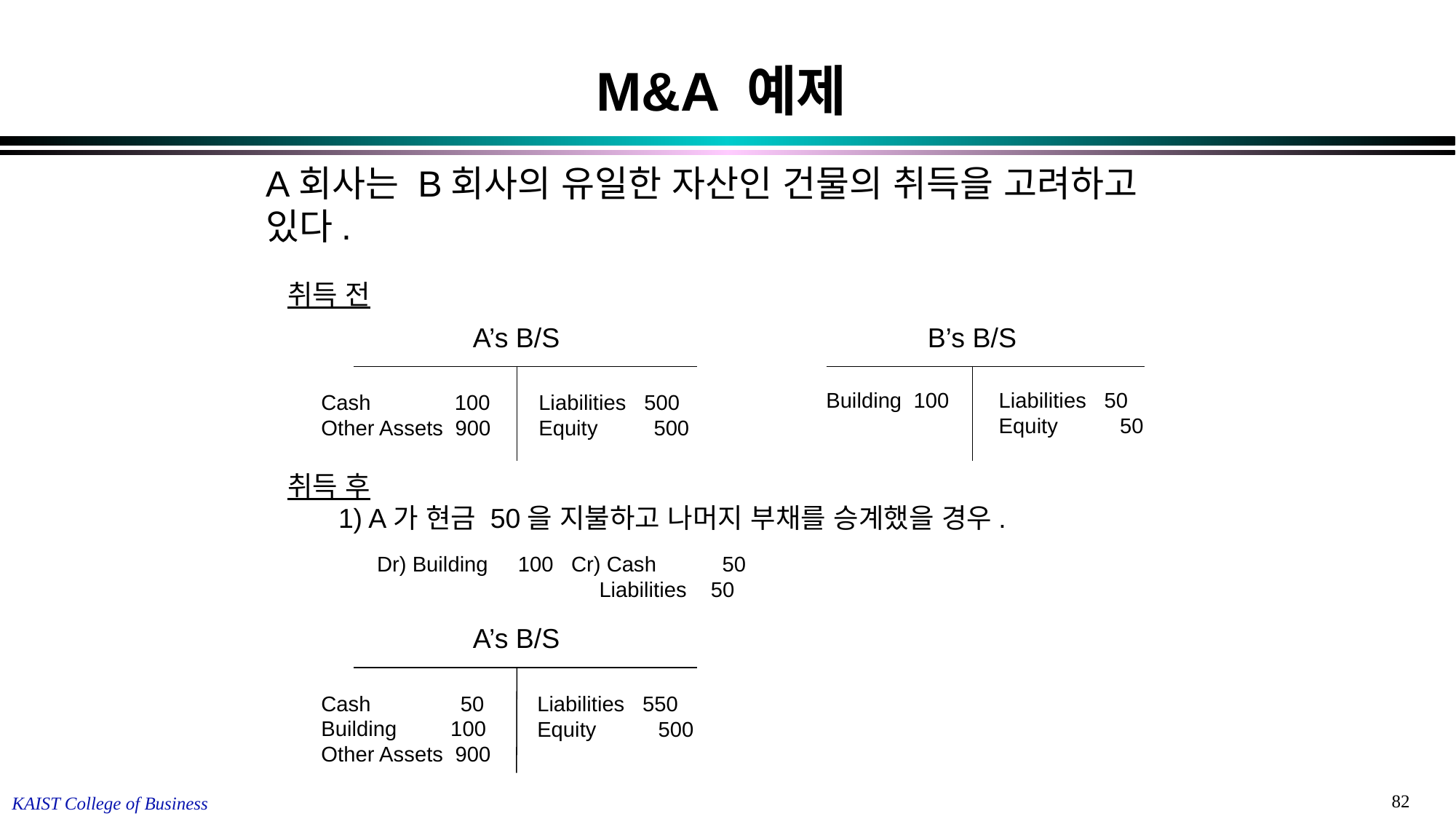

# M&A 예제
A회사는 B회사의 유일한 자산인 건물의 취득을 고려하고 있다.
취득 전
A’s B/S
B’s B/S
Building  100
Liabilities   50
Equity	  50
Cash              100
Other Assets  900
Liabilities   500
Equity	 500
취득 후
1) A가 현금 50을 지불하고 나머지 부채를 승계했을 경우.
Dr) Building     100   Cr) Cash           50
                                     Liabilities    50
A’s B/S
Cash               50
Building         100
Other Assets  900
Liabilities   550
Equity	  500